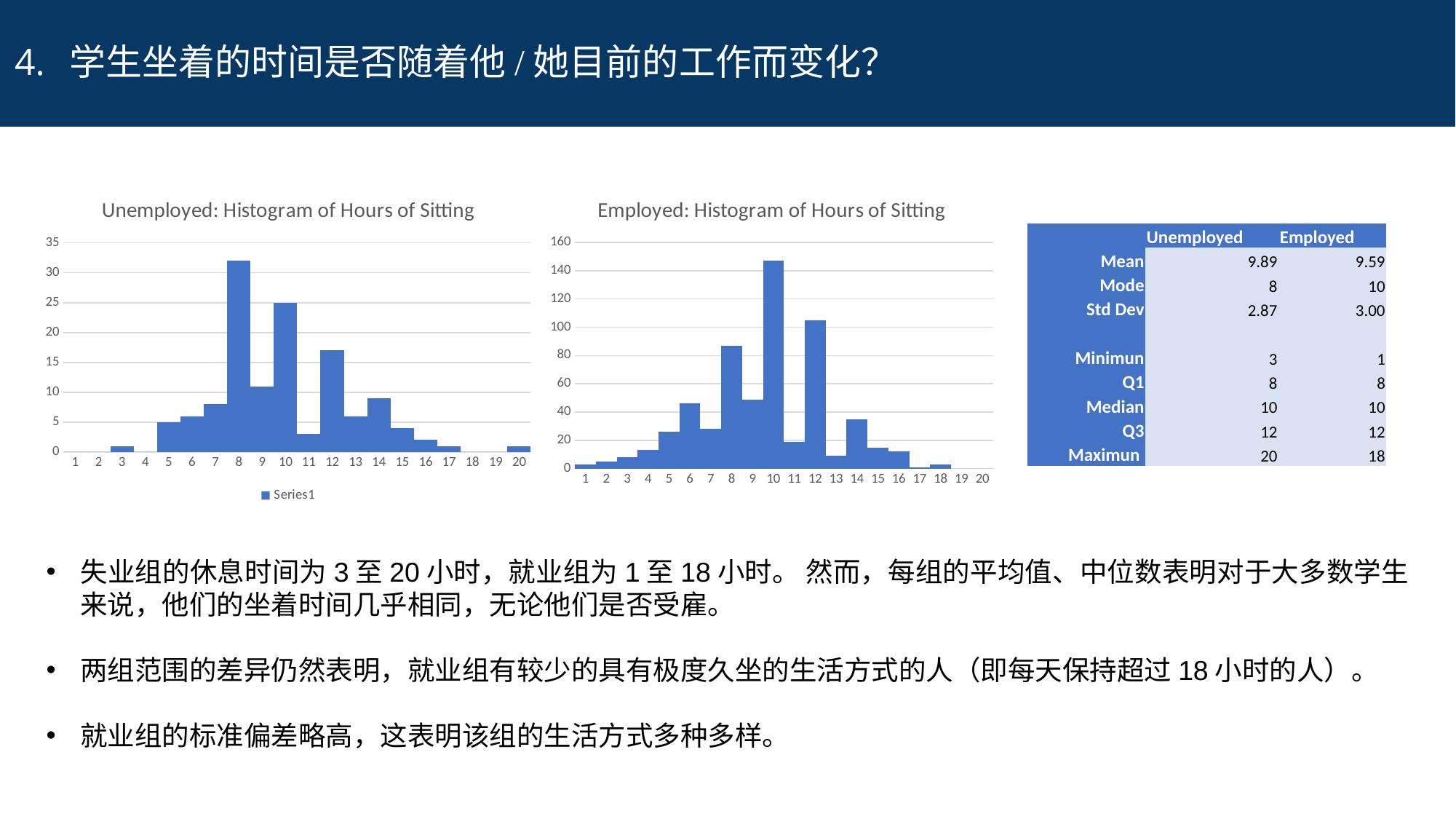

# 学生坐着的时间是否随着他/她目前的工作而变化？

### Chart: Unemployed: Histogram of Hours of Sitting

| Category |  |
|---|---|

### Chart: Employed: Histogram of Hours of Sitting

| Category |  |
|---|---|
|  | Unemployed | Employed |
| --- | --- | --- |
| Mean | 9.89 | 9.59 |
| Mode | 8 | 10 |
| Std Dev | 2.87 | 3.00 |
|  |  |  |
| Minimun | 3 | 1 |
| Q1 | 8 | 8 |
| Median | 10 | 10 |
| Q3 | 12 | 12 |
| Maximun | 20 | 18 |
失业组的休息时间为3至20小时，就业组为1至18小时。 然而，每组的平均值、中位数表明对于大多数学生来说，他们的坐着时间几乎相同，无论他们是否受雇。

两组范围的差异仍然表明，就业组有较少的具有极度久坐的生活方式的人（即每天保持超过18小时的人）。

就业组的标准偏差略高，这表明该组的生活方式多种多样。